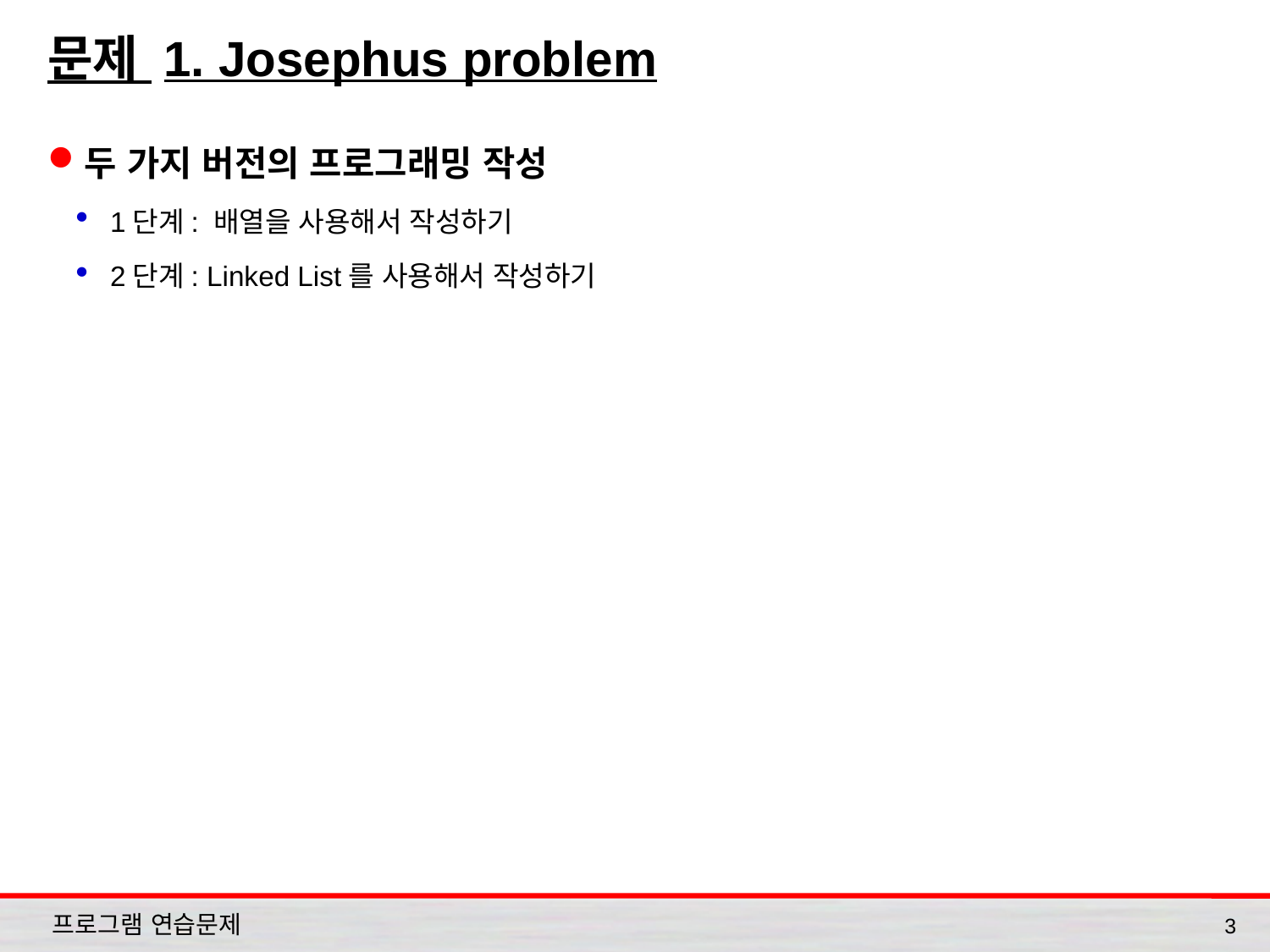

# 문제 1. Josephus problem
두 가지 버전의 프로그래밍 작성
1단계: 배열을 사용해서 작성하기
2단계: Linked List를 사용해서 작성하기